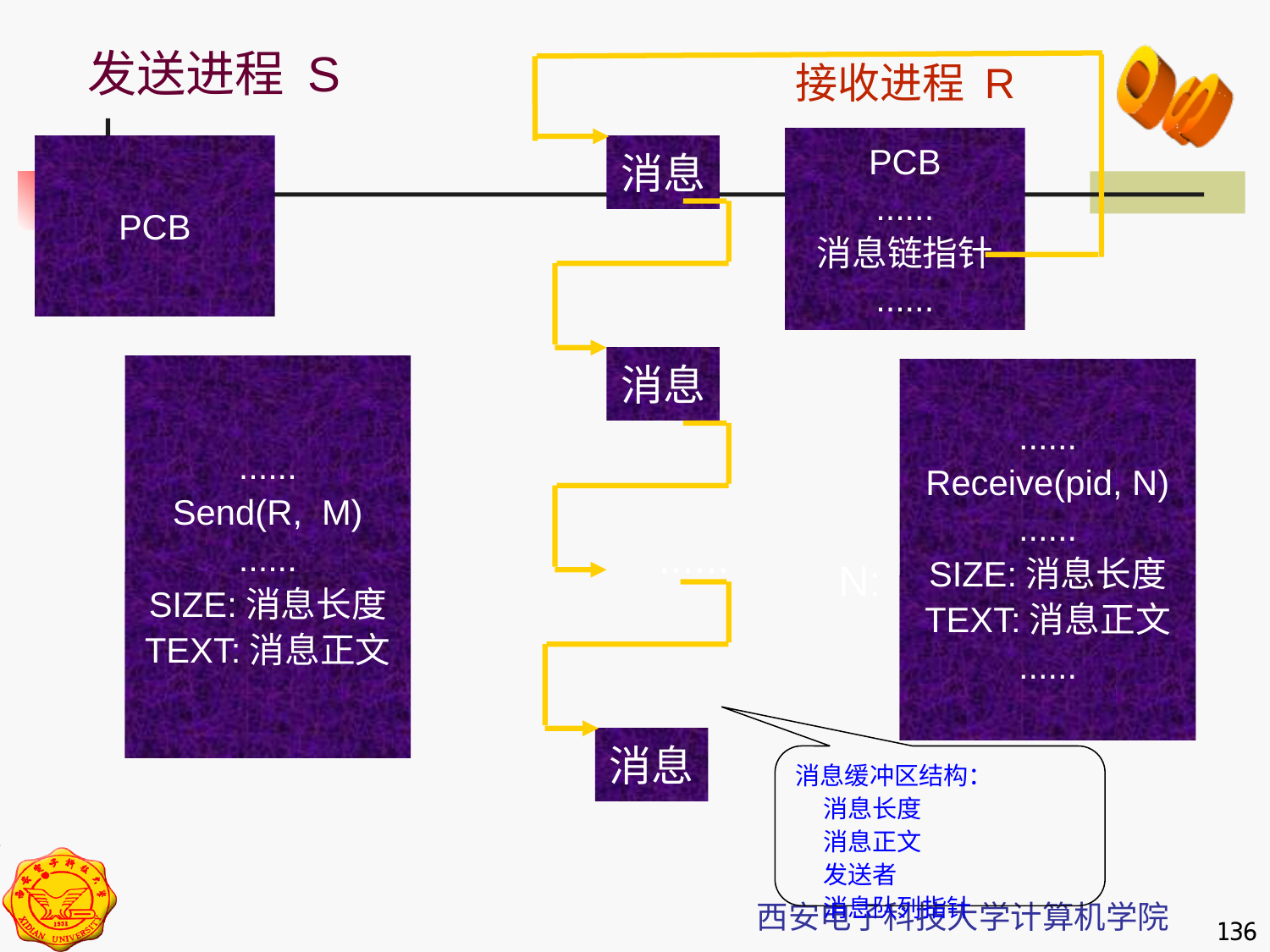

发送进程 S
接收进程 R

PCB
......
消息链指针
......
PCB

消息
消息
......
消息

......
Send(R,  M)
......
SIZE:消息长度
TEXT:消息正文
......
Receive(pid, N)
......
SIZE:消息长度
TEXT:消息正文
......

N:

消息缓冲区结构：
    消息长度
    消息正文
    发送者
    消息队列指针
136